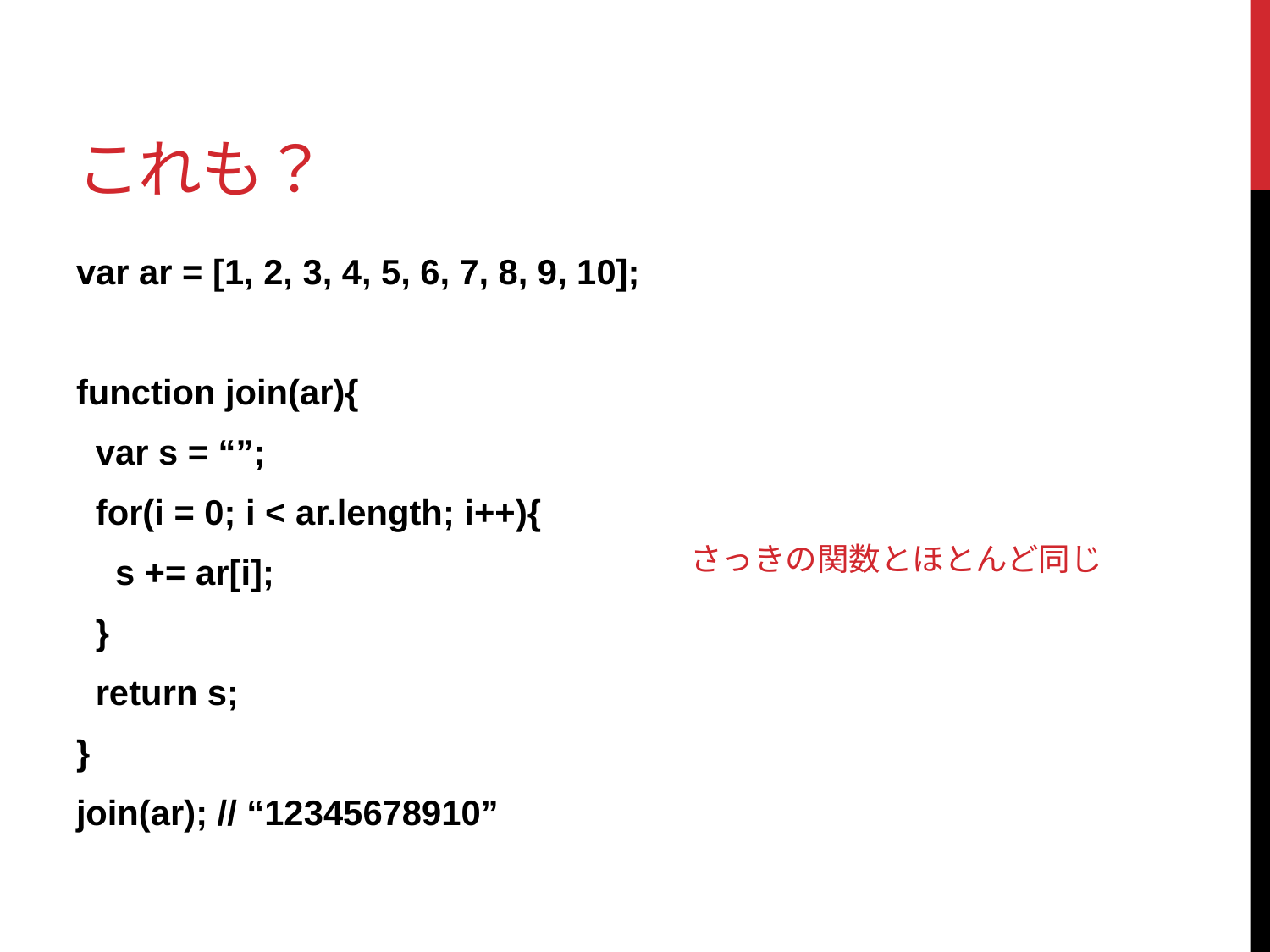

# これも？
var ar = [1, 2, 3, 4, 5, 6, 7, 8, 9, 10];

function join(ar){
  var s = “”;
  for(i = 0; i < ar.length; i++){
    s += ar[i];
  }
  return s;
}
join(ar); // “12345678910”
さっきの関数とほとんど同じ